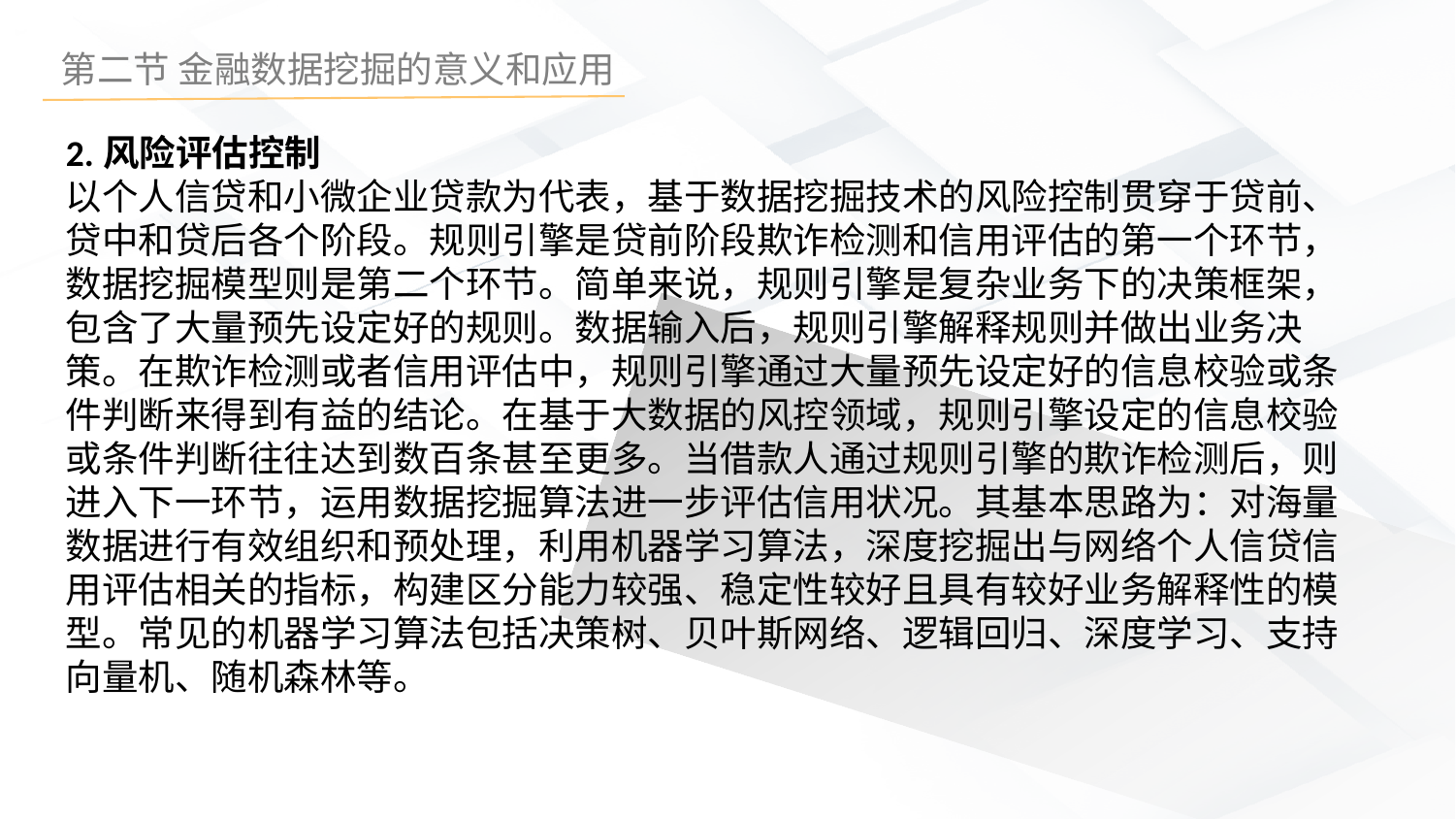

2.风险评估控制
以个人信贷和小微企业贷款为代表，基于数据挖掘技术的风险控制贯穿于贷前、贷中和贷后各个阶段。规则引擎是贷前阶段欺诈检测和信用评估的第一个环节，数据挖掘模型则是第二个环节。简单来说，规则引擎是复杂业务下的决策框架，包含了大量预先设定好的规则。数据输入后，规则引擎解释规则并做出业务决策。在欺诈检测或者信用评估中，规则引擎通过大量预先设定好的信息校验或条件判断来得到有益的结论。在基于大数据的风控领域，规则引擎设定的信息校验或条件判断往往达到数百条甚至更多。当借款人通过规则引擎的欺诈检测后，则进入下一环节，运用数据挖掘算法进一步评估信用状况。其基本思路为：对海量数据进行有效组织和预处理，利用机器学习算法，深度挖掘出与网络个人信贷信用评估相关的指标，构建区分能力较强、稳定性较好且具有较好业务解释性的模型。常见的机器学习算法包括决策树、贝叶斯网络、逻辑回归、深度学习、支持向量机、随机森林等。